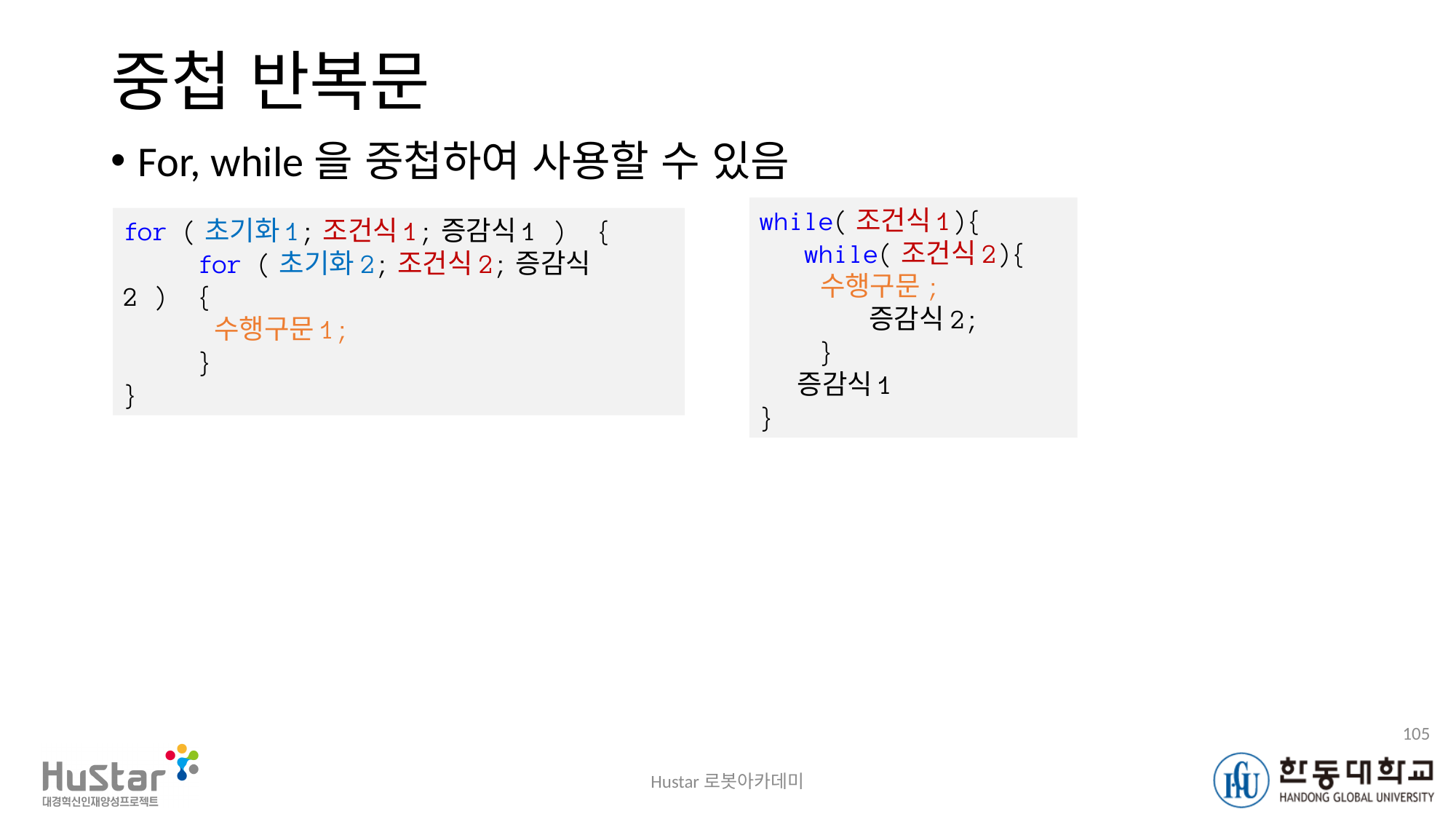

# 중첩 반복문
For, while을 중첩하여 사용할 수 있음
while(조건식1){
   while(조건식2){
       수행구문;
	증감식2;
    }
    증감식1
}
for (초기화1;조건식1;증감식1 )  {
     for (초기화2;조건식2;증감식2 )  {
           수행구문1;
     }
}
105
Hustar로봇아카데미